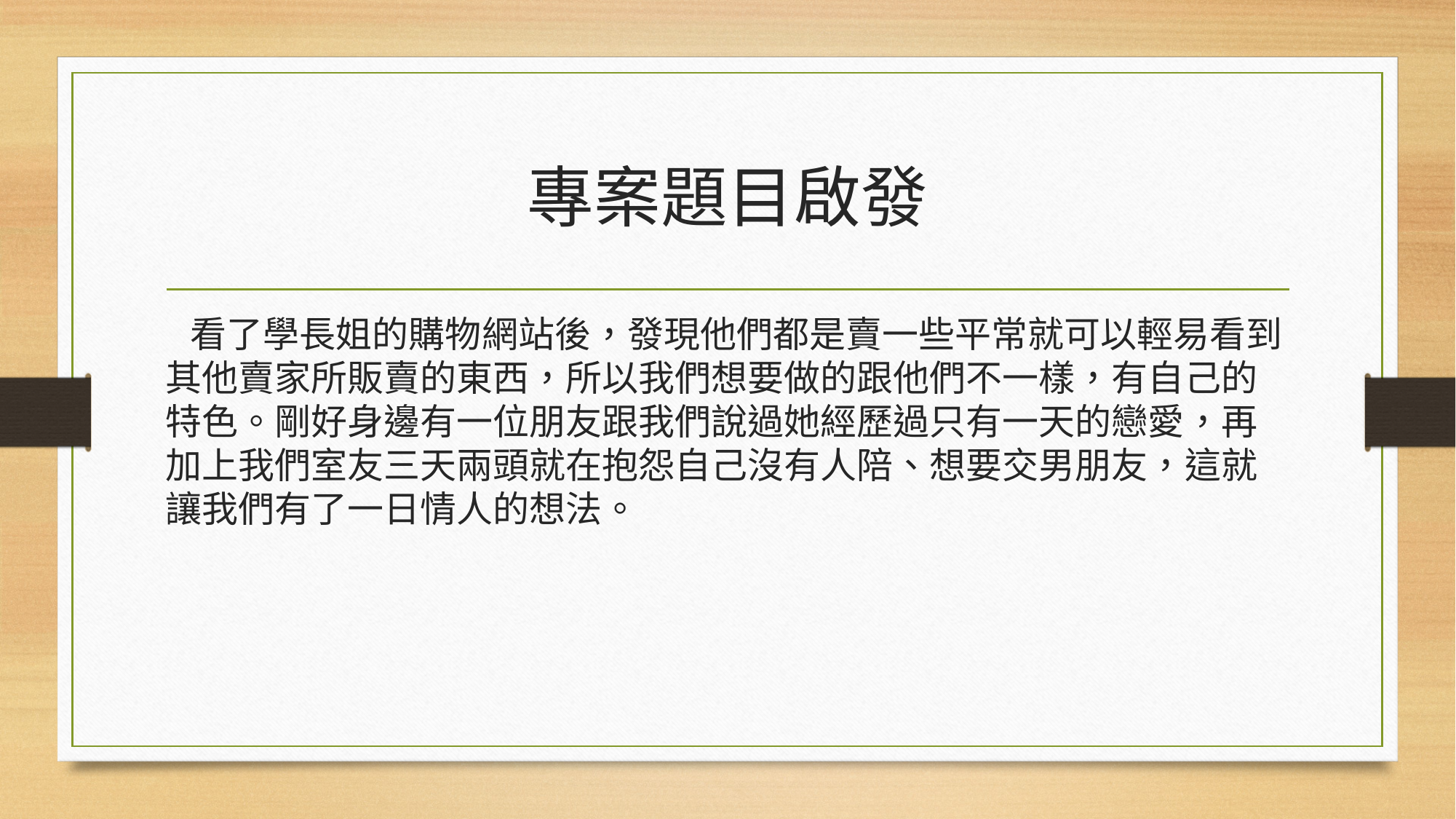

# 專案題目啟發
  看了學長姐的購物網站後，發現他們都是賣一些平常就可以輕易看到其他賣家所販賣的東西，所以我們想要做的跟他們不一樣，有自己的特色。剛好身邊有一位朋友跟我們說過她經歷過只有一天的戀愛，再加上我們室友三天兩頭就在抱怨自己沒有人陪、想要交男朋友，這就讓我們有了一日情人的想法。